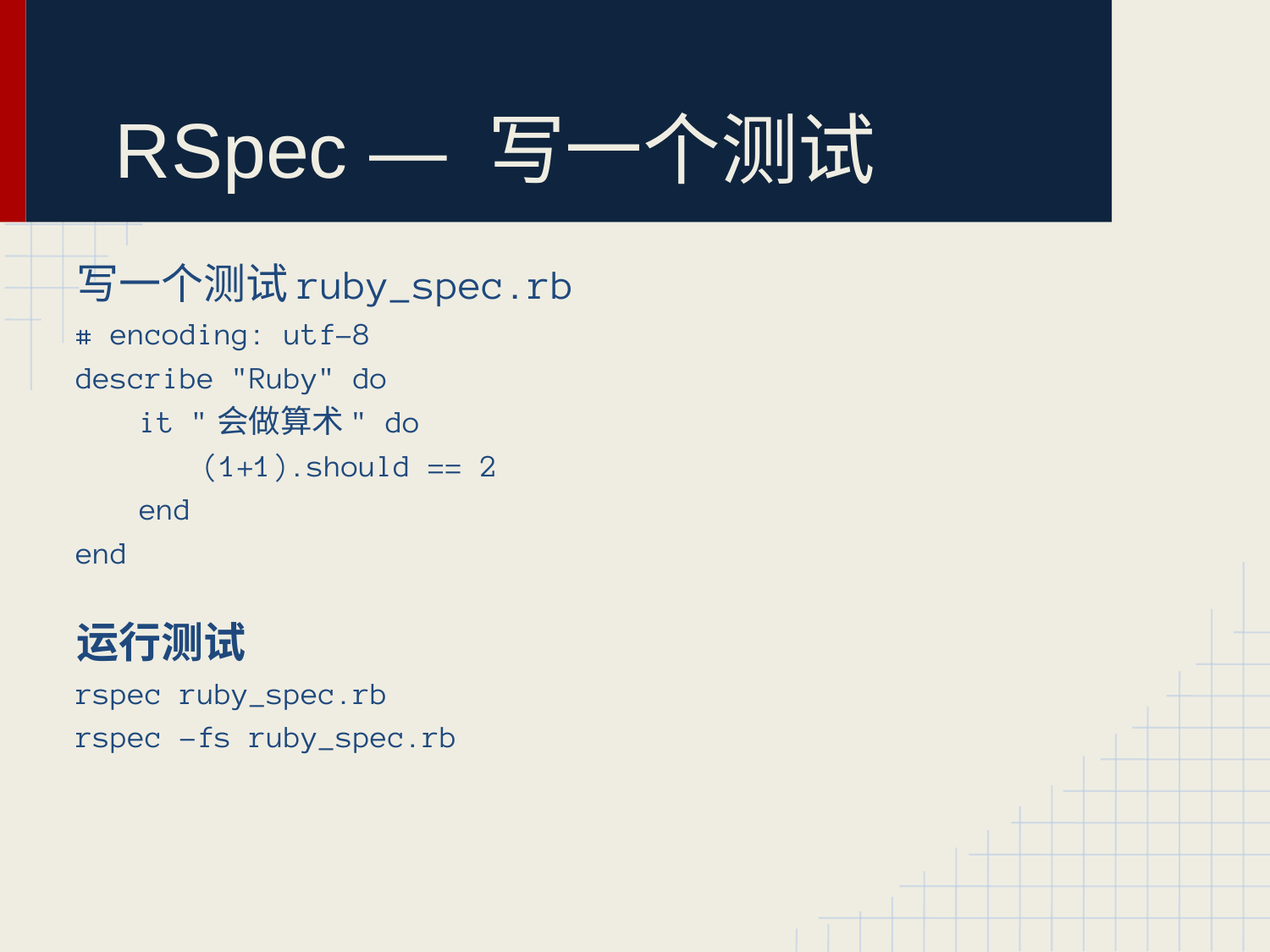

# RSpec — 写一个测试
写一个测试ruby_spec.rb
# encoding: utf-8
describe "Ruby" do
it "会做算术" do
	(1+1).should == 2
end
end

运行测试
rspec ruby_spec.rb
rspec -fs ruby_spec.rb